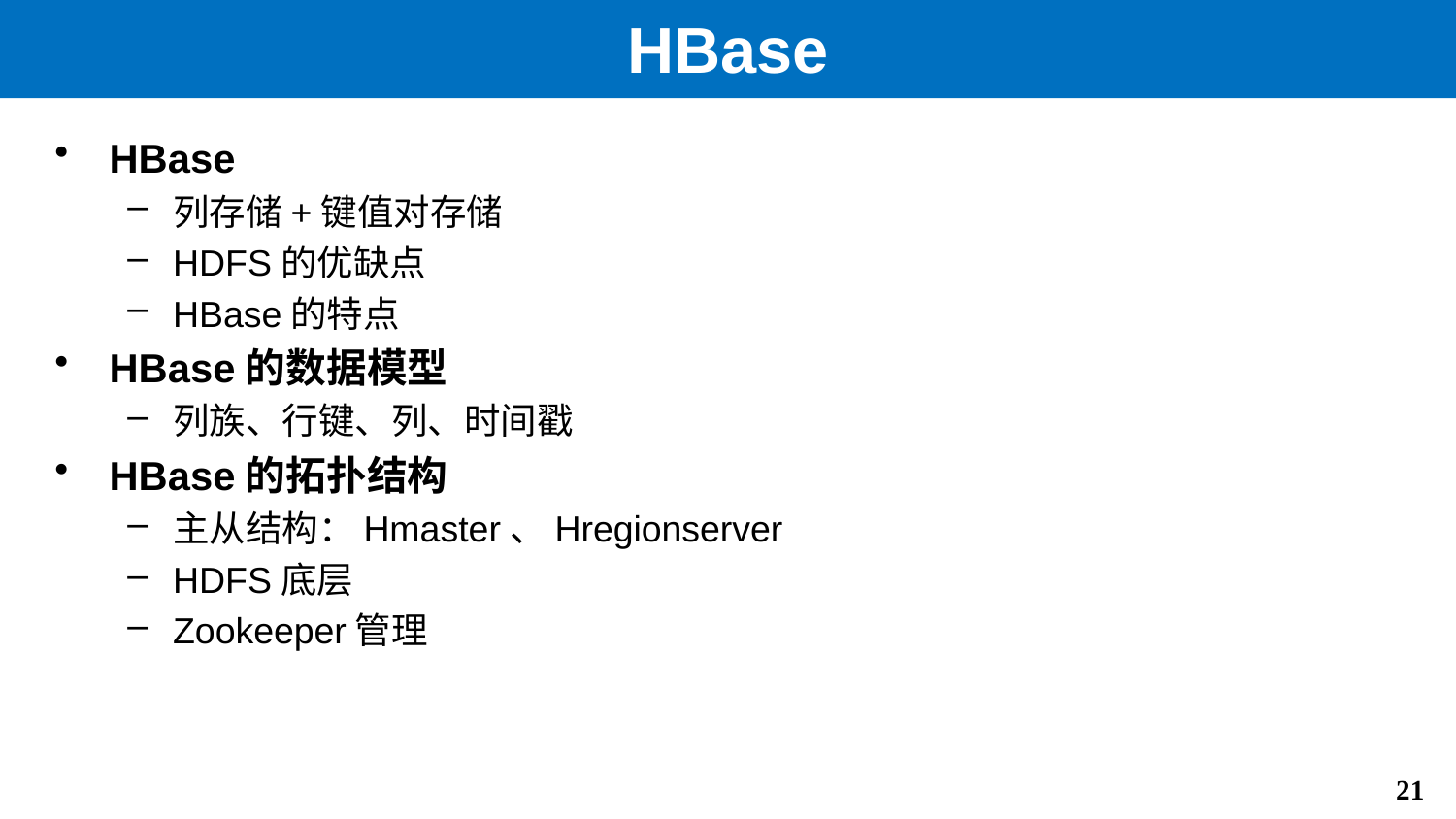

# HBase
HBase
列存储+键值对存储
HDFS的优缺点
HBase的特点
HBase的数据模型
列族、行键、列、时间戳
HBase的拓扑结构
主从结构：Hmaster、Hregionserver
HDFS底层
Zookeeper管理